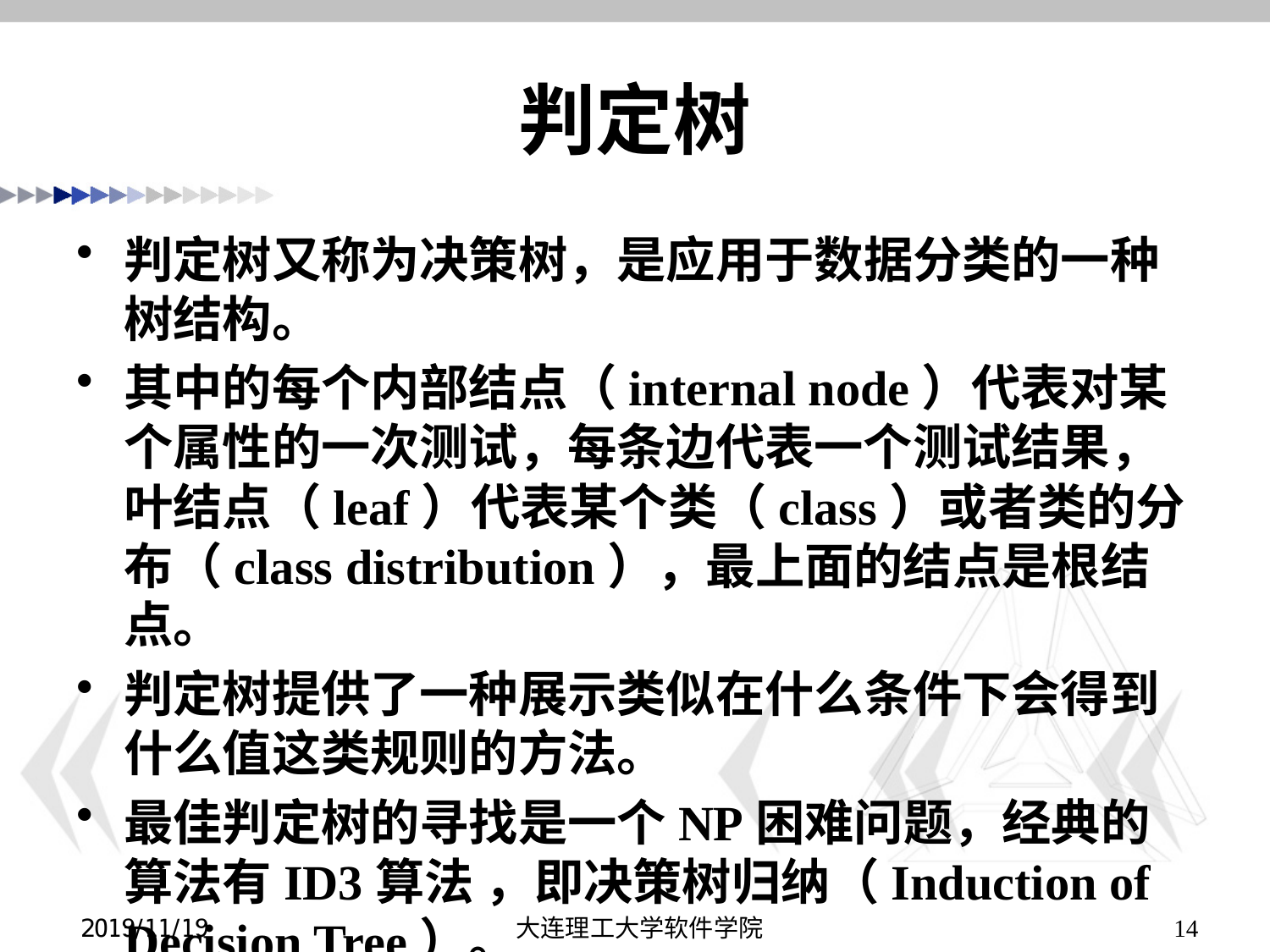

# 判定树
判定树又称为决策树，是应用于数据分类的一种树结构。
其中的每个内部结点（internal node）代表对某个属性的一次测试，每条边代表一个测试结果，叶结点（leaf）代表某个类（class）或者类的分布（class distribution），最上面的结点是根结点。
判定树提供了一种展示类似在什么条件下会得到什么值这类规则的方法。
最佳判定树的寻找是一个NP困难问题，经典的算法有ID3算法 ，即决策树归纳（Induction of Decision Tree）。
2019/11/19
大连理工大学软件学院
14